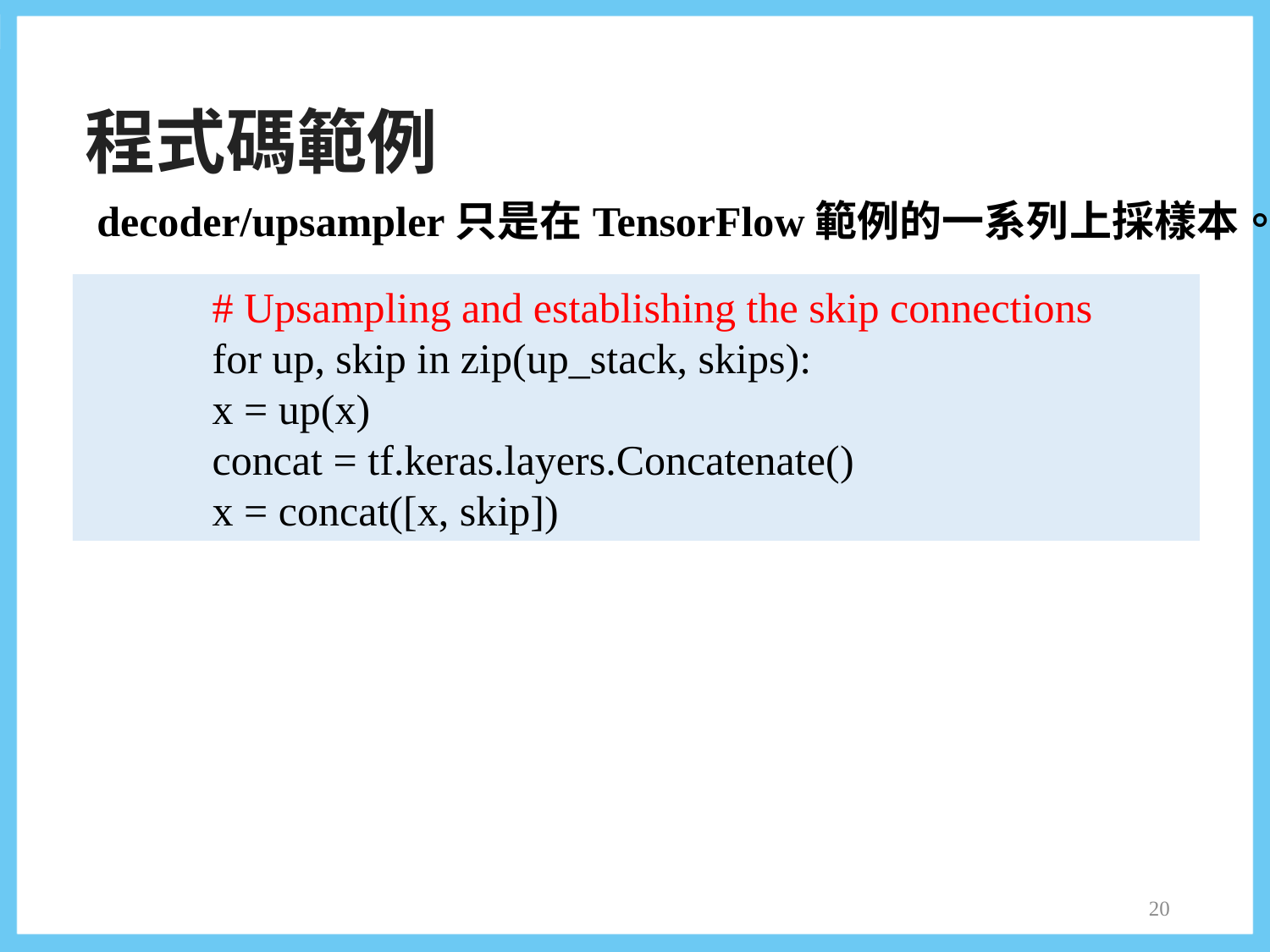

程式碼範例
decoder/upsampler只是在TensorFlow範例的一系列上採樣本。
	# Upsampling and establishing the skip connections
	for up, skip in zip(up_stack, skips):
	x = up(x)
	concat = tf.keras.layers.Concatenate()
	x = concat([x, skip])
20